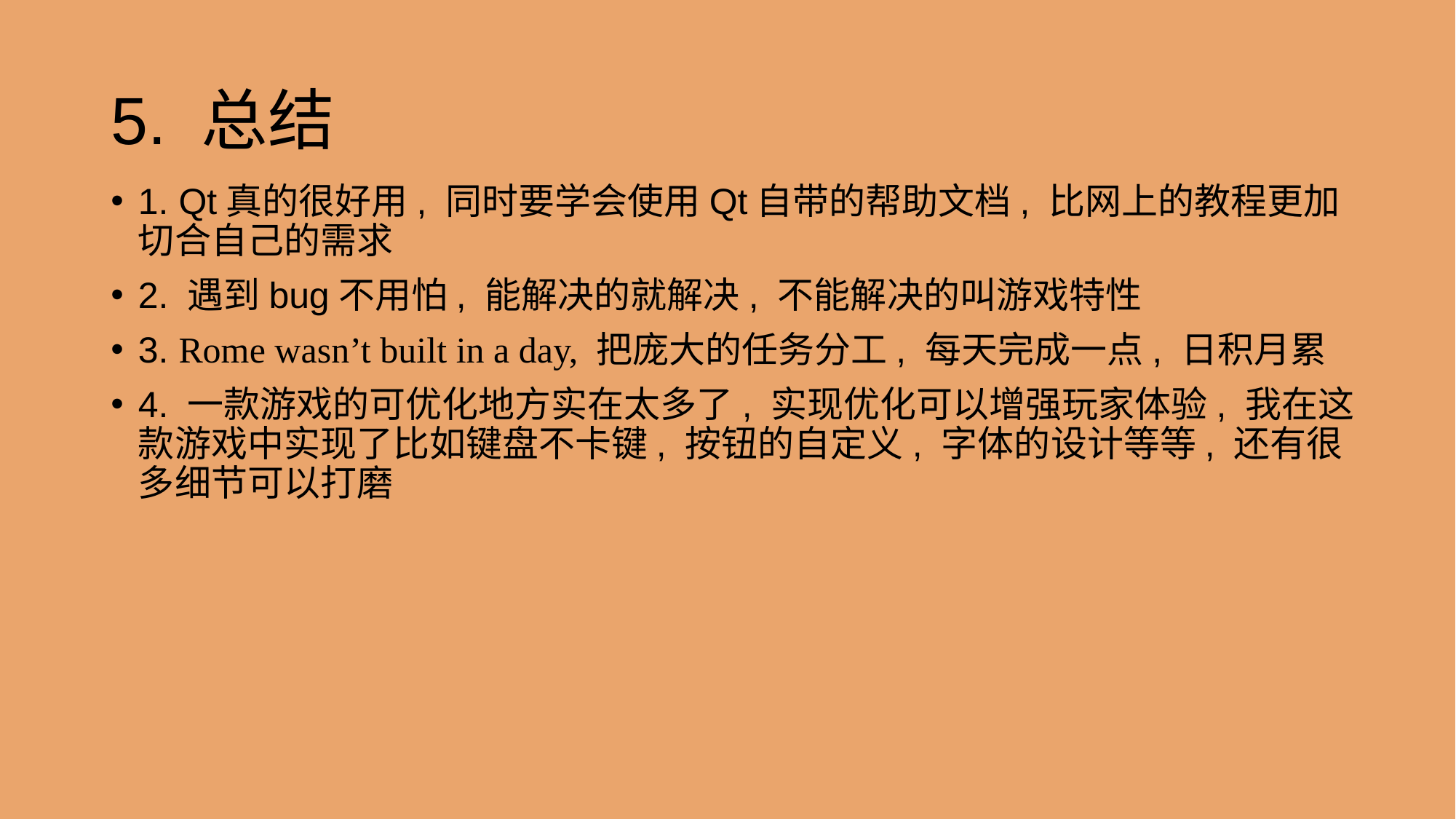

# 5. 总结
1. Qt真的很好用, 同时要学会使用Qt自带的帮助文档, 比网上的教程更加切合自己的需求
2. 遇到bug不用怕, 能解决的就解决, 不能解决的叫游戏特性
3. Rome wasn’t built in a day, 把庞大的任务分工, 每天完成一点, 日积月累
4. 一款游戏的可优化地方实在太多了, 实现优化可以增强玩家体验, 我在这款游戏中实现了比如键盘不卡键, 按钮的自定义, 字体的设计等等, 还有很多细节可以打磨